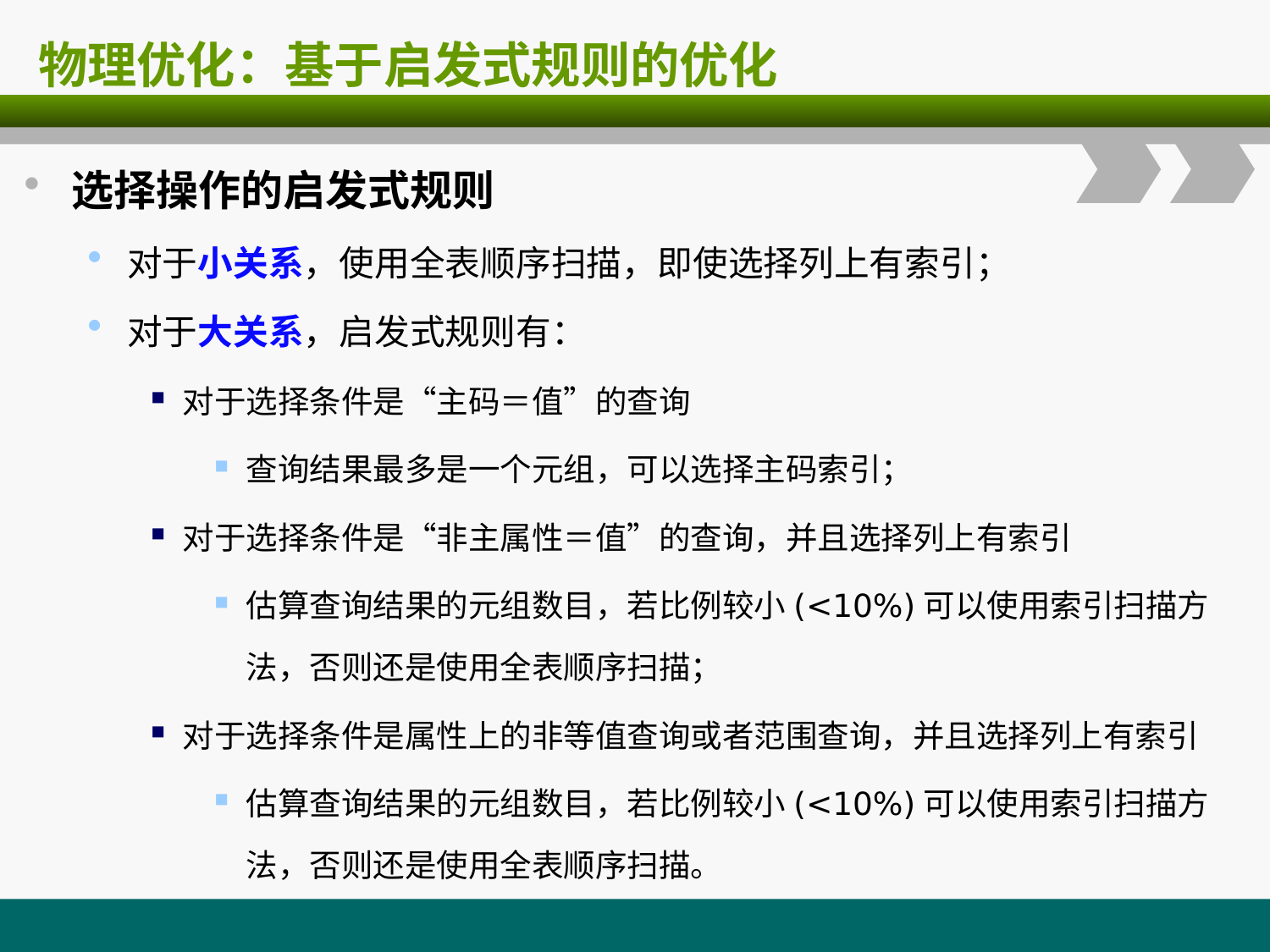

# 物理优化：基于启发式规则的优化
选择操作的启发式规则
对于小关系，使用全表顺序扫描，即使选择列上有索引；
对于大关系，启发式规则有：
对于选择条件是“主码＝值”的查询
查询结果最多是一个元组，可以选择主码索引；
对于选择条件是“非主属性＝值”的查询，并且选择列上有索引
估算查询结果的元组数目，若比例较小(<10%)可以使用索引扫描方法，否则还是使用全表顺序扫描；
对于选择条件是属性上的非等值查询或者范围查询，并且选择列上有索引
估算查询结果的元组数目，若比例较小(<10%)可以使用索引扫描方法，否则还是使用全表顺序扫描。